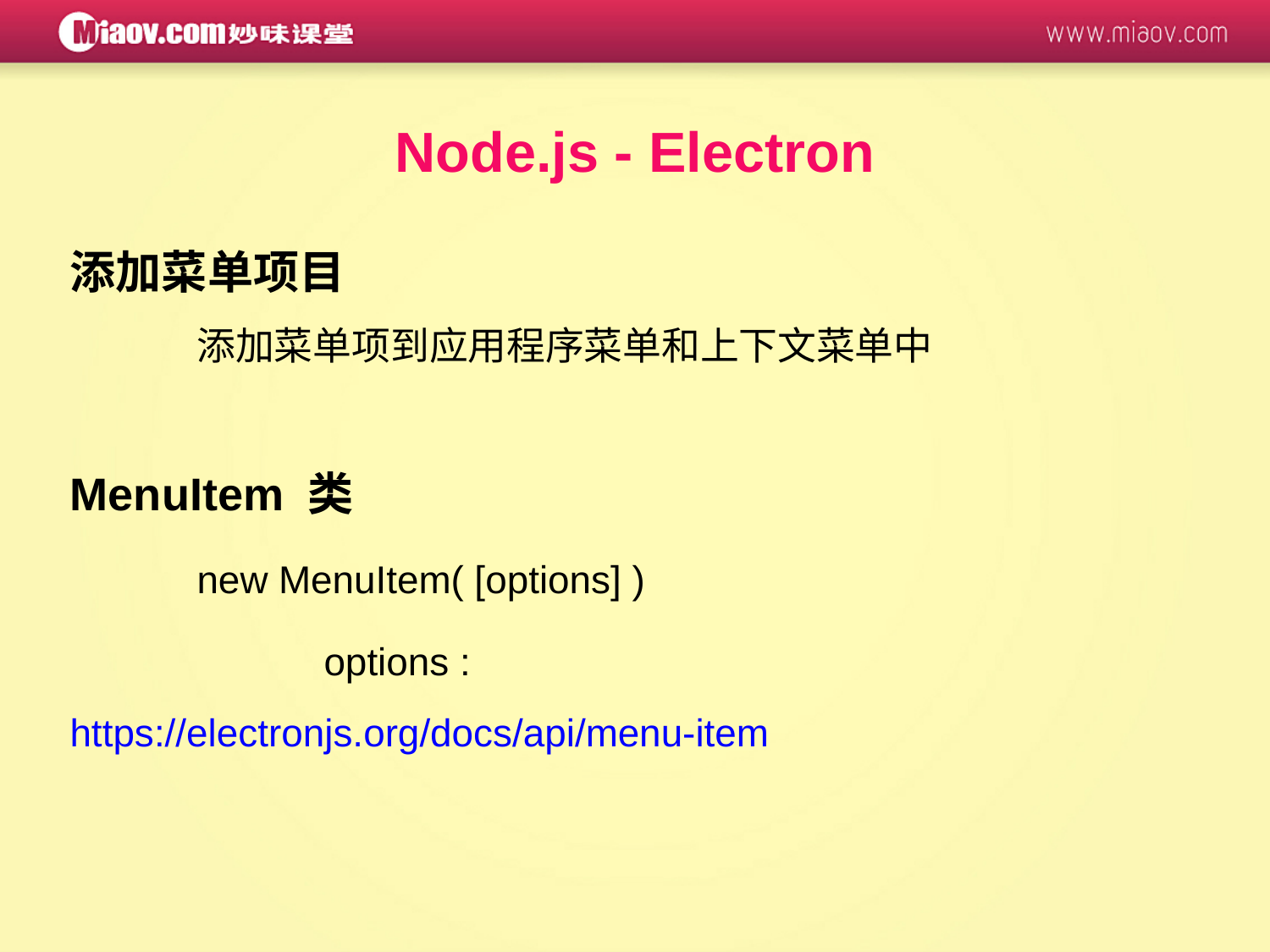

Node.js - Electron
添加菜单项目
	添加菜单项到应用程序菜单和上下文菜单中

MenuItem 类
	new MenuItem( [options] )
		options : https://electronjs.org/docs/api/menu-item